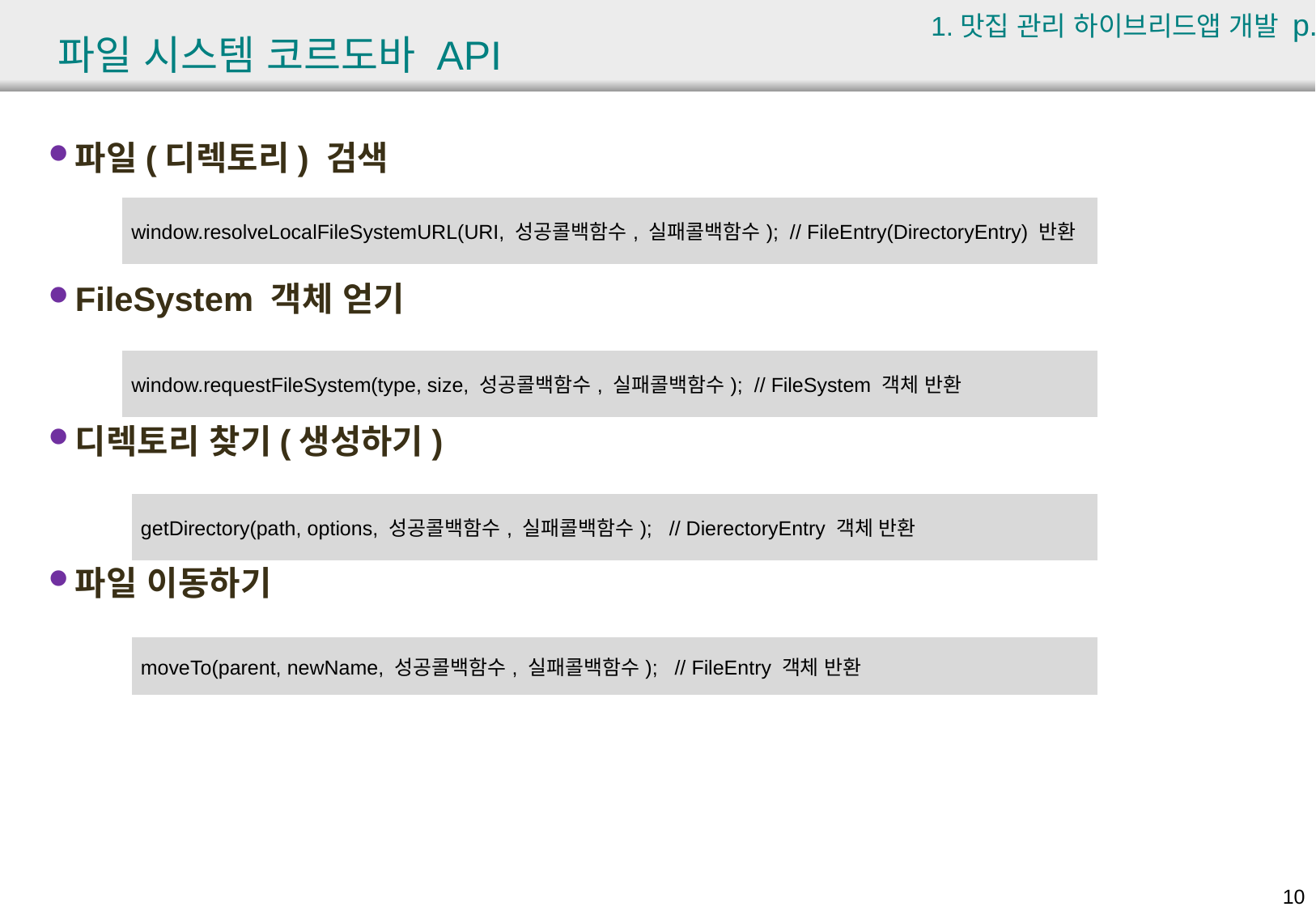

1.맛집 관리 하이브리드앱 개발 p.627
# 파일 시스템 코르도바 API
파일(디렉토리) 검색

FileSystem 객체 얻기

디렉토리 찾기(생성하기)

파일 이동하기
| window.resolveLocalFileSystemURL(URI, 성공콜백함수, 실패콜백함수); // FileEntry(DirectoryEntry) 반환 |
| --- |
| window.requestFileSystem(type, size, 성공콜백함수, 실패콜백함수); // FileSystem 객체 반환 |
| --- |
| getDirectory(path, options, 성공콜백함수, 실패콜백함수); // DierectoryEntry 객체 반환 |
| --- |
| moveTo(parent, newName, 성공콜백함수, 실패콜백함수); // FileEntry 객체 반환 |
| --- |